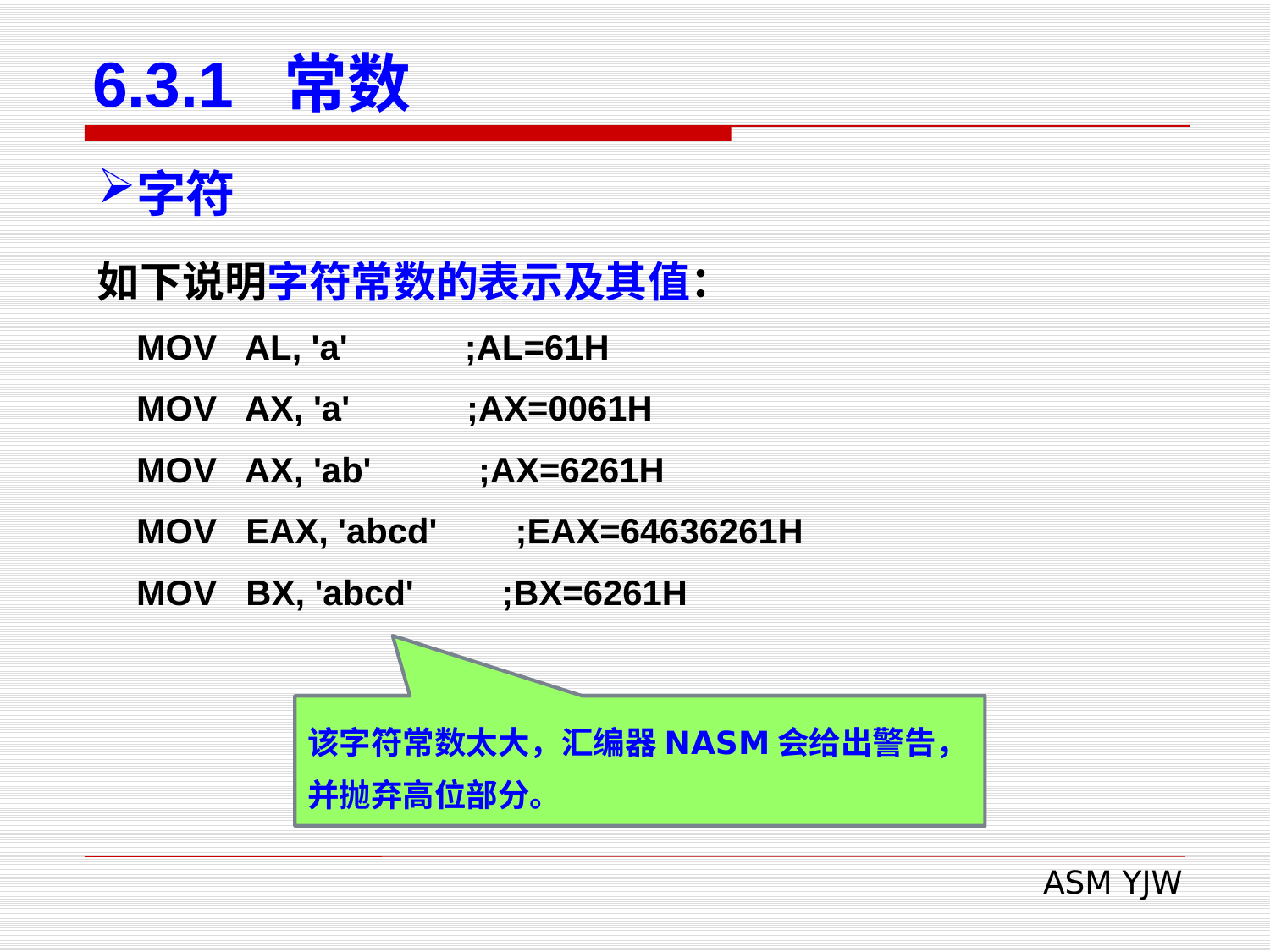

# 6.3.1  常数
字符

如下说明字符常数的表示及其值：
    MOV   AL, 'a'            ;AL=61H
    MOV   AX, 'a'            ;AX=0061H
    MOV   AX, 'ab'           ;AX=6261H
    MOV   EAX, 'abcd'        ;EAX=64636261H
    MOV   BX, 'abcd'         ;BX=6261H
该字符常数太大，汇编器NASM会给出警告，并抛弃高位部分。